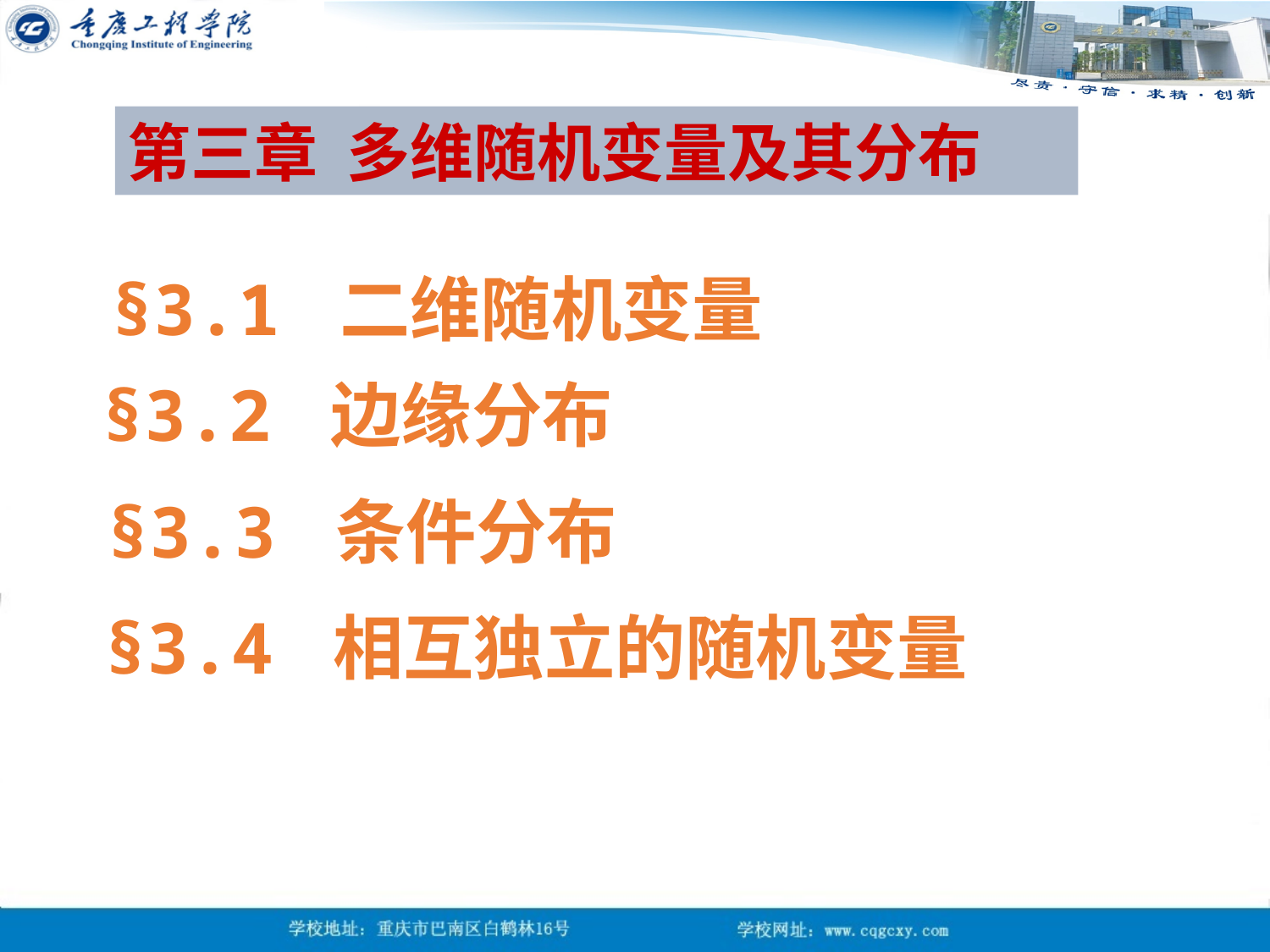

第三章  多维随机变量及其分布
§3.1 二维随机变量
§3.2 边缘分布
§3.3 条件分布
§3.4 相互独立的随机变量